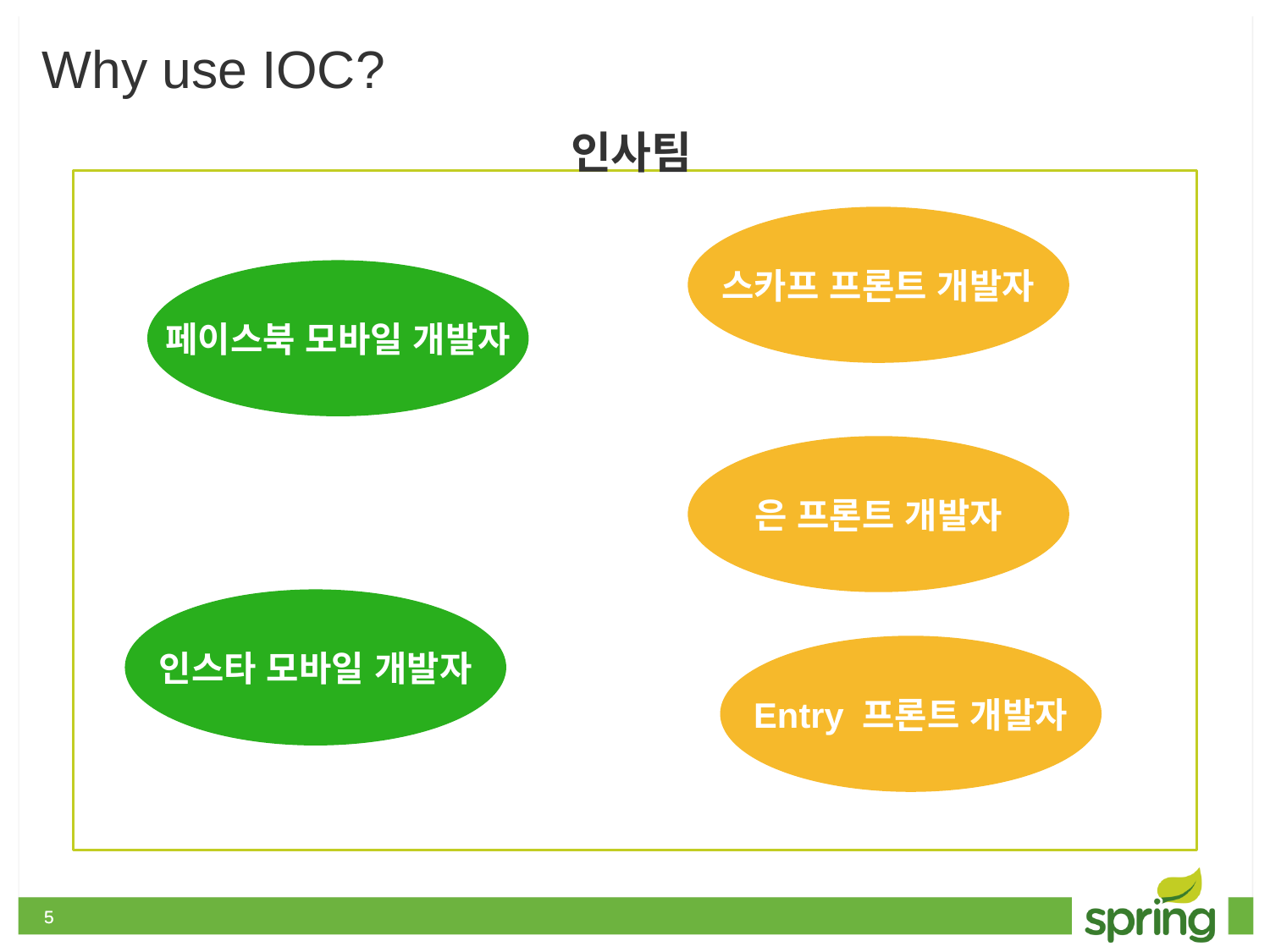

Why use IOC?
인사팀

스카프 프론트 개발자
페이스북 모바일 개발자
은 프론트 개발자
인스타 모바일 개발자
Entry 프론트 개발자